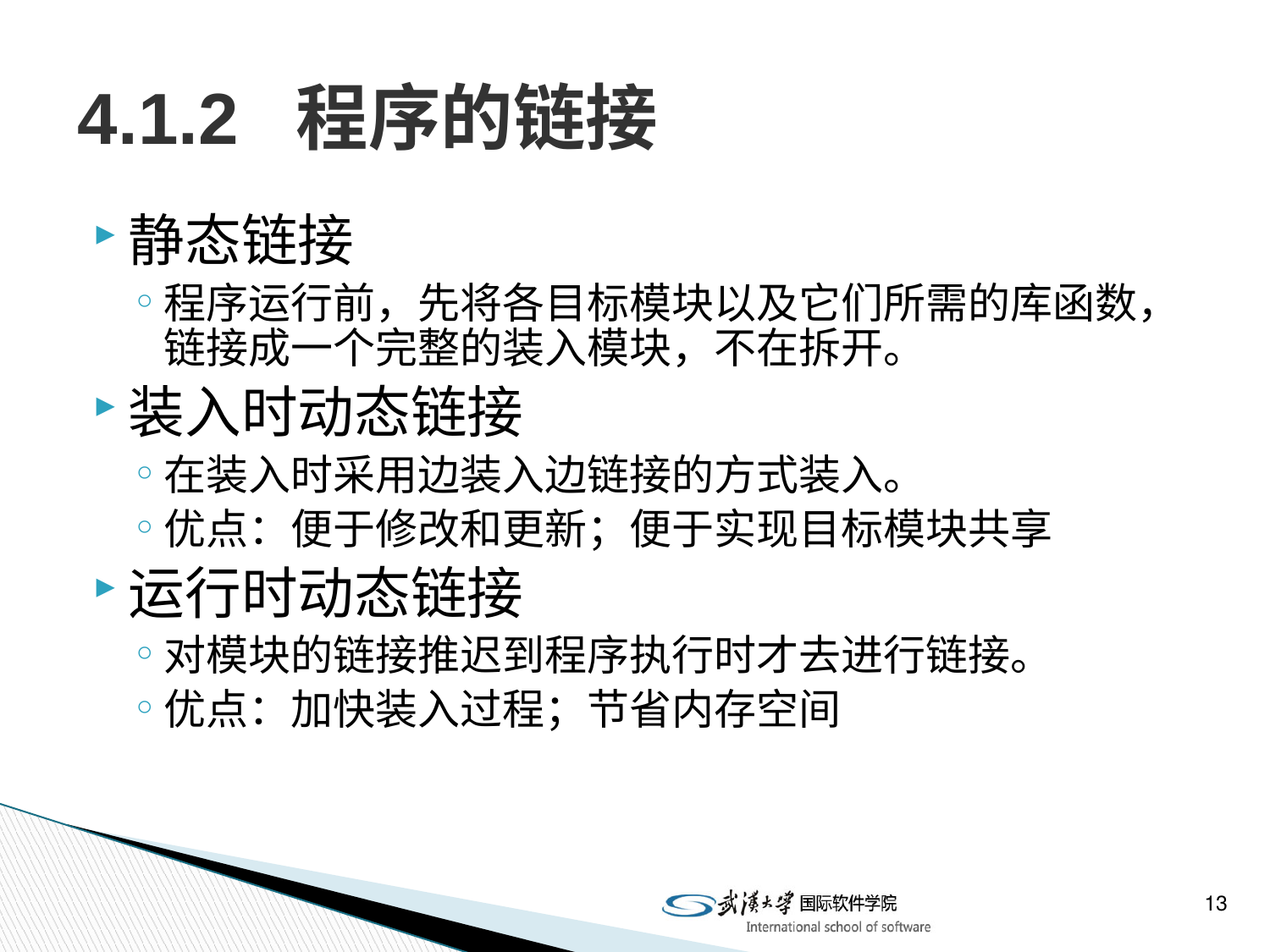

# 4.1.2  程序的链接
静态链接
程序运行前，先将各目标模块以及它们所需的库函数，链接成一个完整的装入模块，不在拆开。
装入时动态链接
在装入时采用边装入边链接的方式装入。
优点：便于修改和更新；便于实现目标模块共享
运行时动态链接
对模块的链接推迟到程序执行时才去进行链接。
优点：加快装入过程；节省内存空间